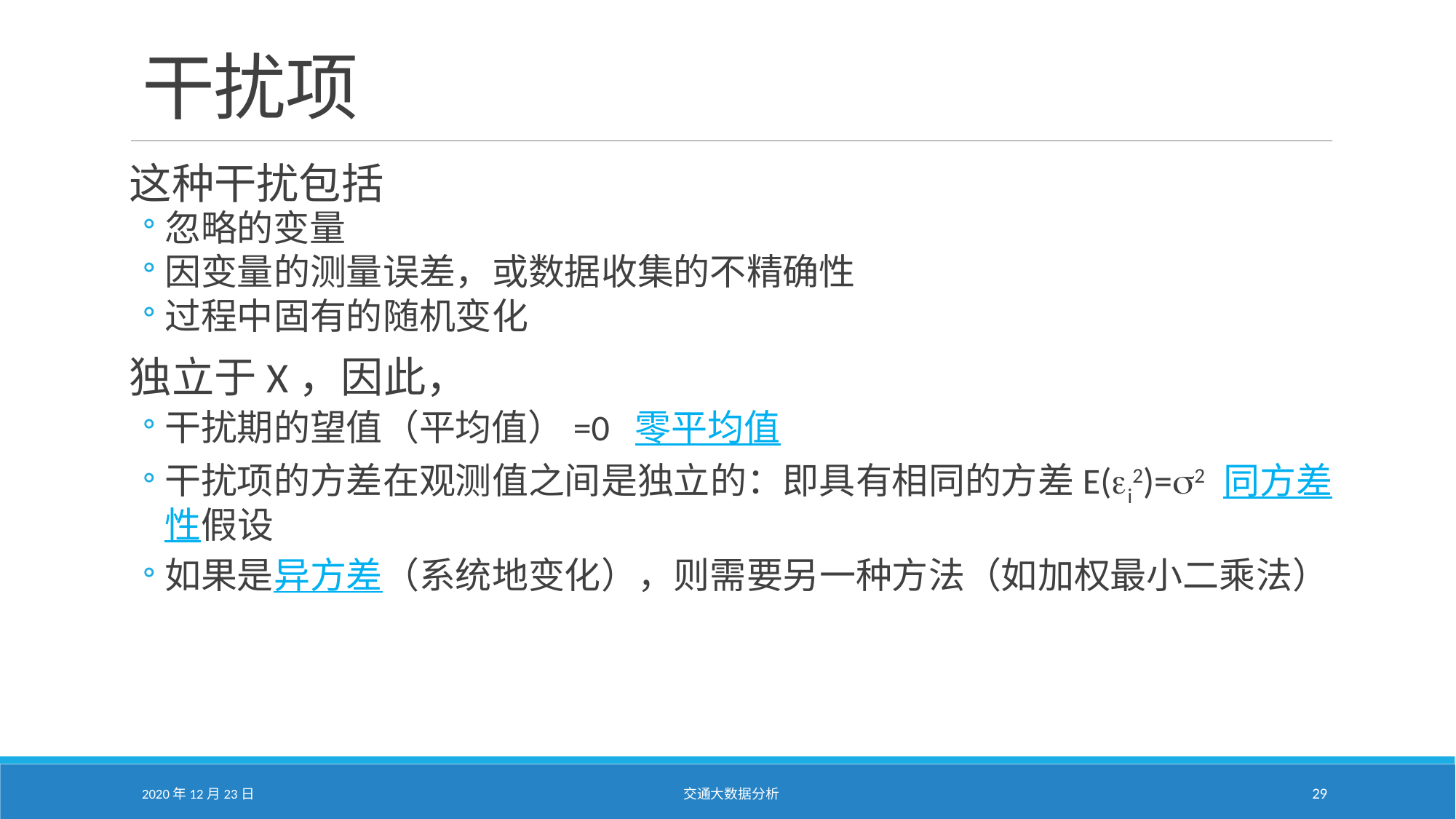

# 干扰项
这种干扰包括
忽略的变量
因变量的测量误差，或数据收集的不精确性
过程中固有的随机变化
独立于X，因此，
干扰期的望值（平均值）=0  零平均值
干扰项的方差在观测值之间是独立的：即具有相同的方差E(εi2)=σ2  同方差性假设
如果是异方差（系统地变化），则需要另一种方法（如加权最小二乘法）
2020年12月23日
交通大数据分析
29